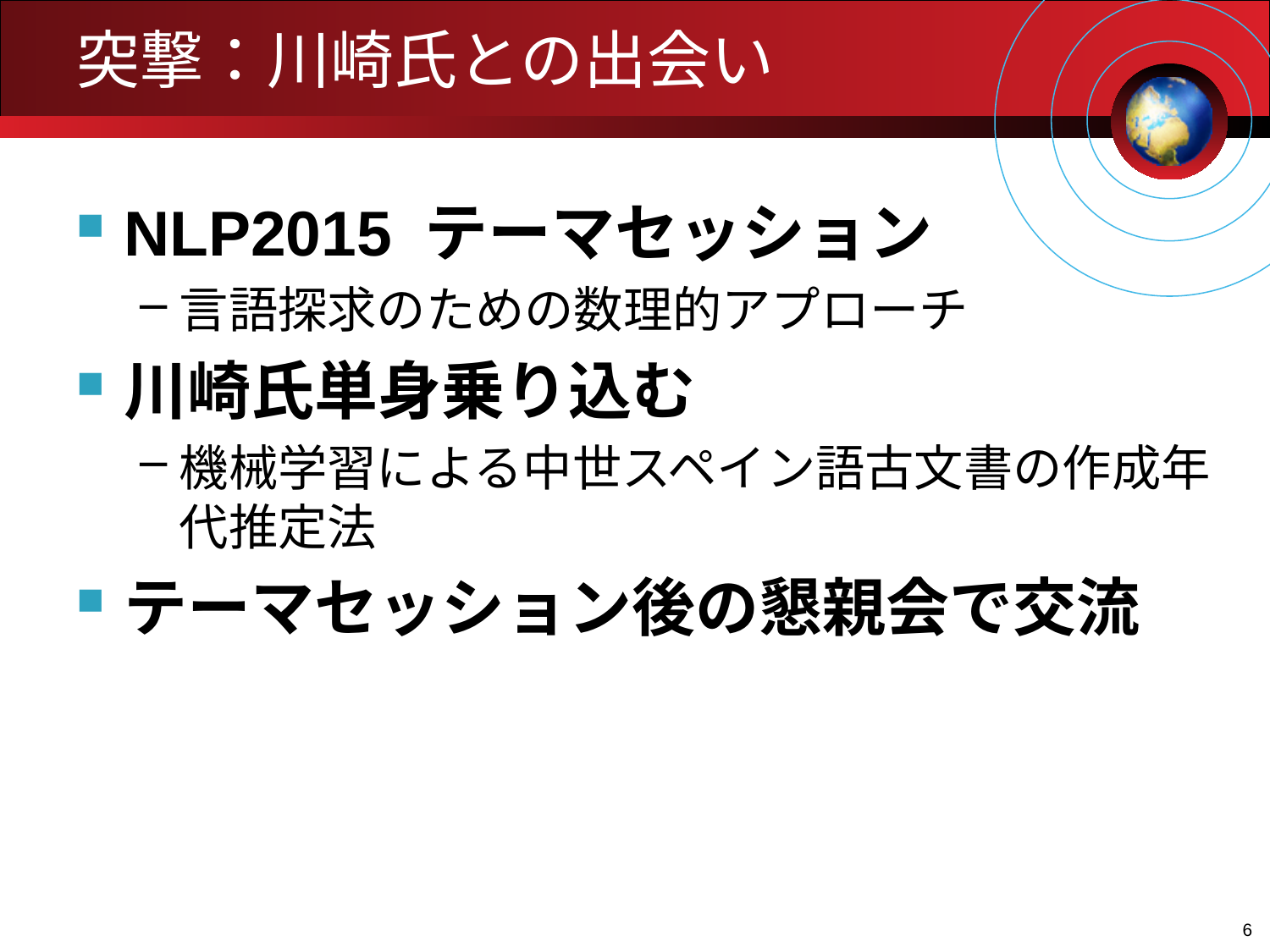

# 突撃：川崎氏との出会い
NLP2015 テーマセッション
言語探求のための数理的アプローチ
川崎氏単身乗り込む
機械学習による中世スペイン語古文書の作成年代推定法
テーマセッション後の懇親会で交流
6